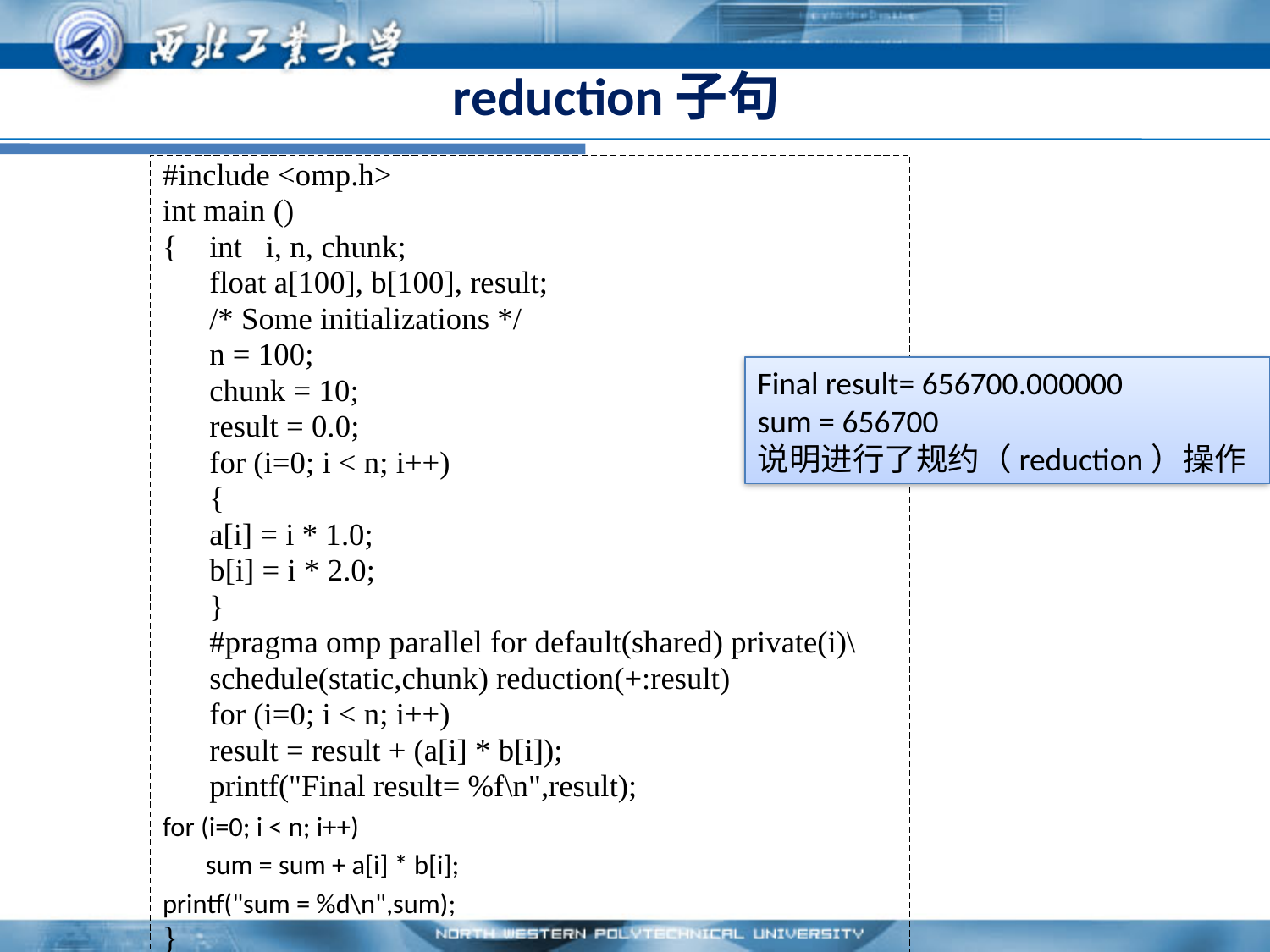

# reduction子句
#include <omp.h>
int main ()
{	int   i, n, chunk;
	float a[100], b[100], result;
	/* Some initializations */
	n = 100;
	chunk = 10;
	result = 0.0;
	for (i=0; i < n; i++)
	{
		a[i] = i * 1.0;
		b[i] = i * 2.0;
 	}
	#pragma omp parallel for default(shared) private(i)\
 		schedule(static,chunk) reduction(+:result)
	for (i=0; i < n; i++)
		result = result + (a[i] * b[i]);
	printf("Final result= %f\n",result);
for (i=0; i < n; i++)
       sum = sum + a[i] * b[i];
printf("sum = %d\n",sum);
}
Final result= 656700.000000
sum = 656700
说明进行了规约（reduction）操作